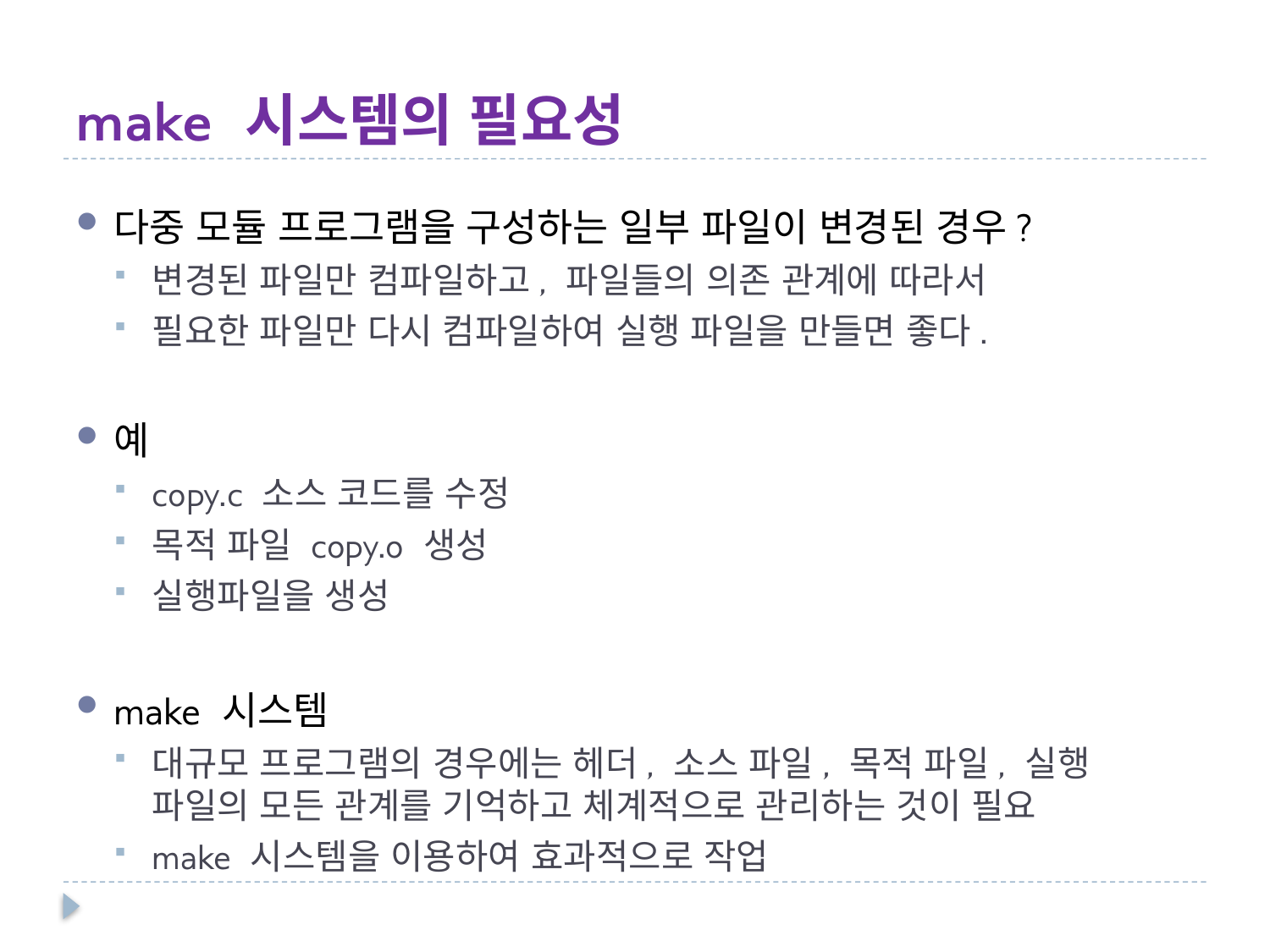

# make 시스템의 필요성
다중 모듈 프로그램을 구성하는 일부 파일이 변경된 경우?
변경된 파일만 컴파일하고, 파일들의 의존 관계에 따라서
필요한 파일만 다시 컴파일하여 실행 파일을 만들면 좋다.

예
copy.c 소스 코드를 수정
목적 파일 copy.o 생성
실행파일을 생성

make 시스템
대규모 프로그램의 경우에는 헤더, 소스 파일, 목적 파일, 실행 파일의 모든 관계를 기억하고 체계적으로 관리하는 것이 필요
make 시스템을 이용하여 효과적으로 작업